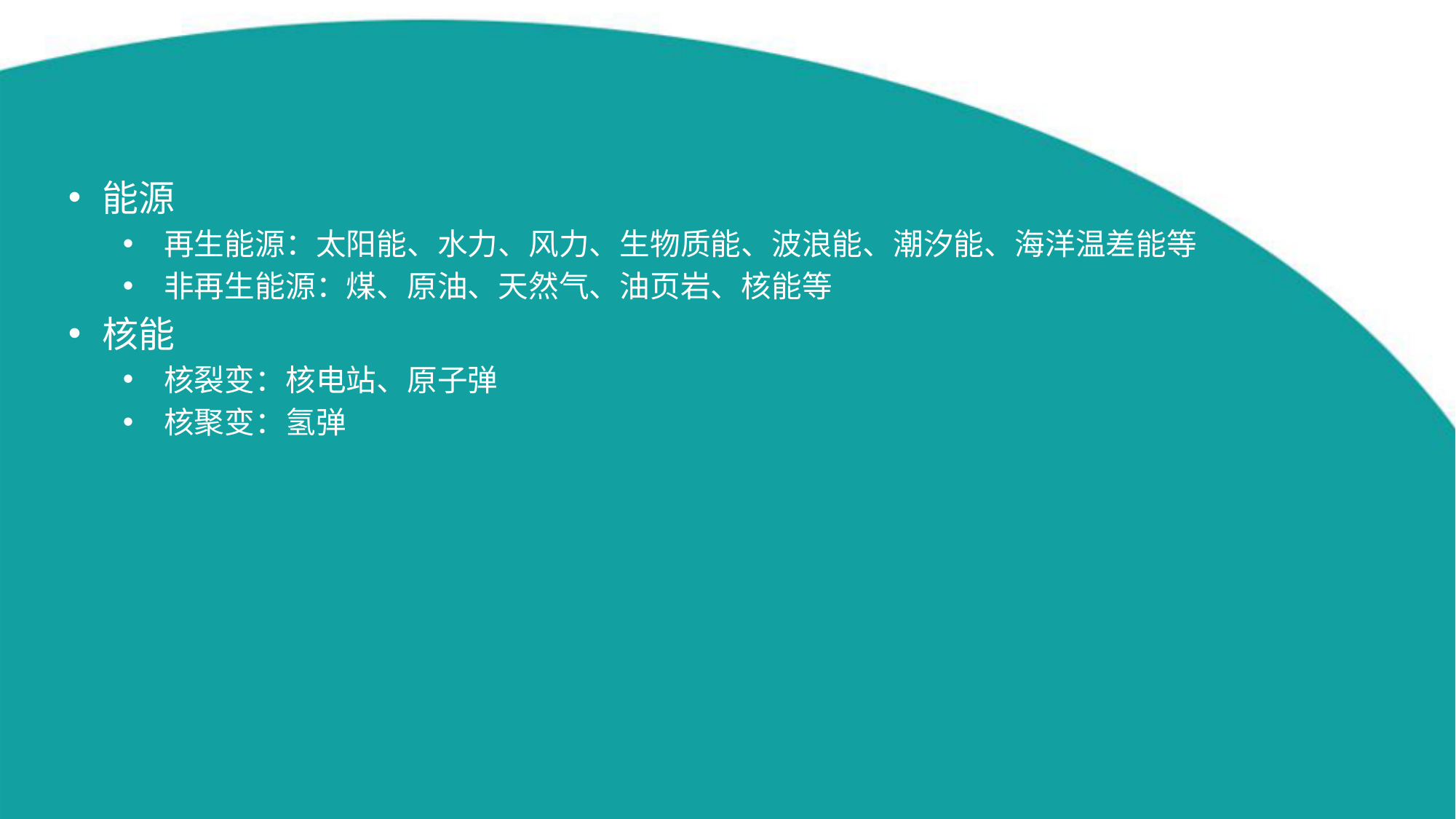

能源
再生能源：太阳能、水力、风力、生物质能、波浪能、潮汐能、海洋温差能等
非再生能源：煤、原油、天然气、油页岩、核能等
核能
核裂变：核电站、原子弹
核聚变：氢弹